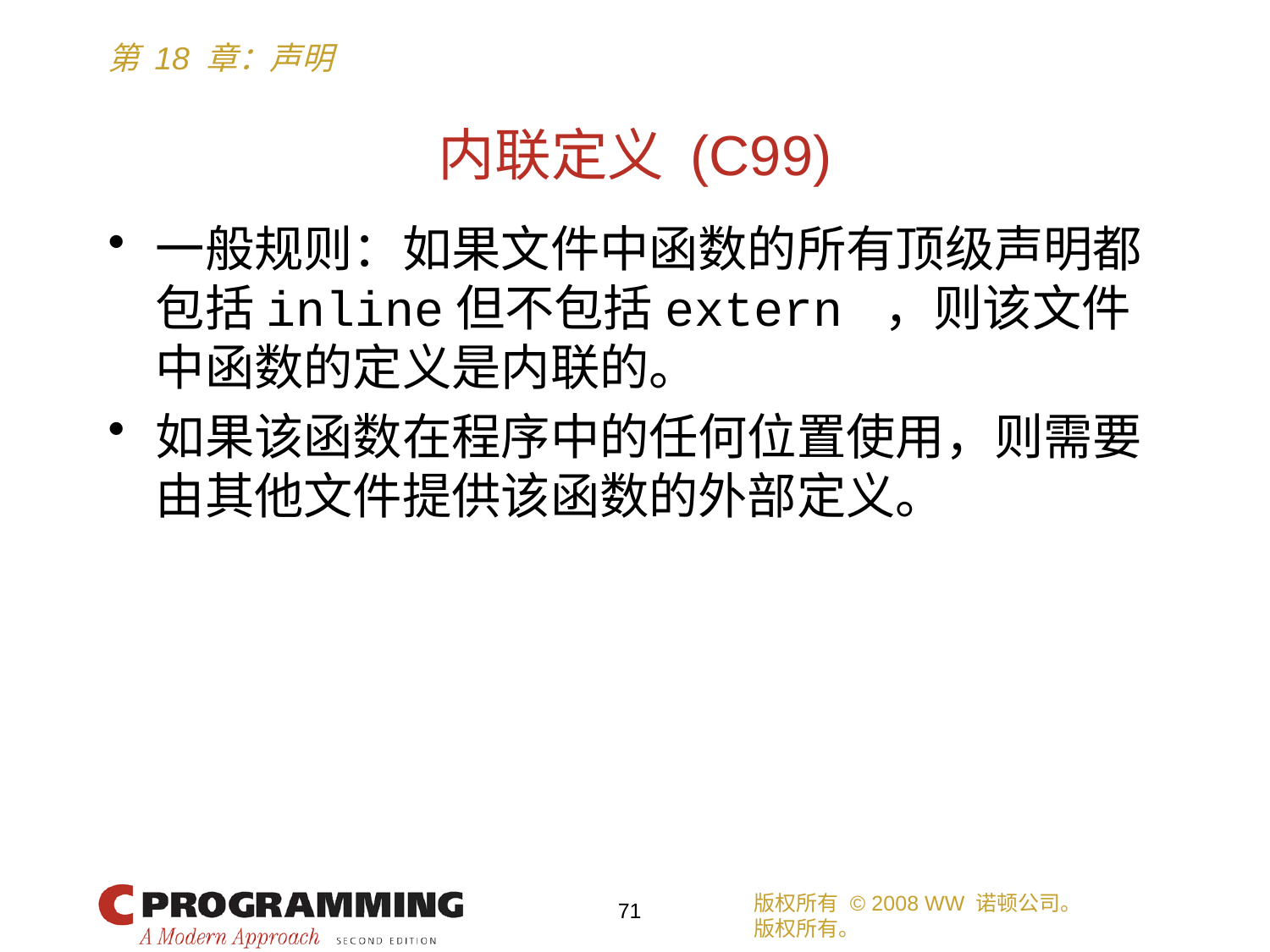

# 内联定义 (C99)
一般规则：如果文件中函数的所有顶级声明都包括inline但不包括extern ，则该文件中函数的定义是内联的。
如果该函数在程序中的任何位置使用，则需要由其他文件提供该函数的外部定义。
版权所有 © 2008 WW 诺顿公司。
版权所有。
71